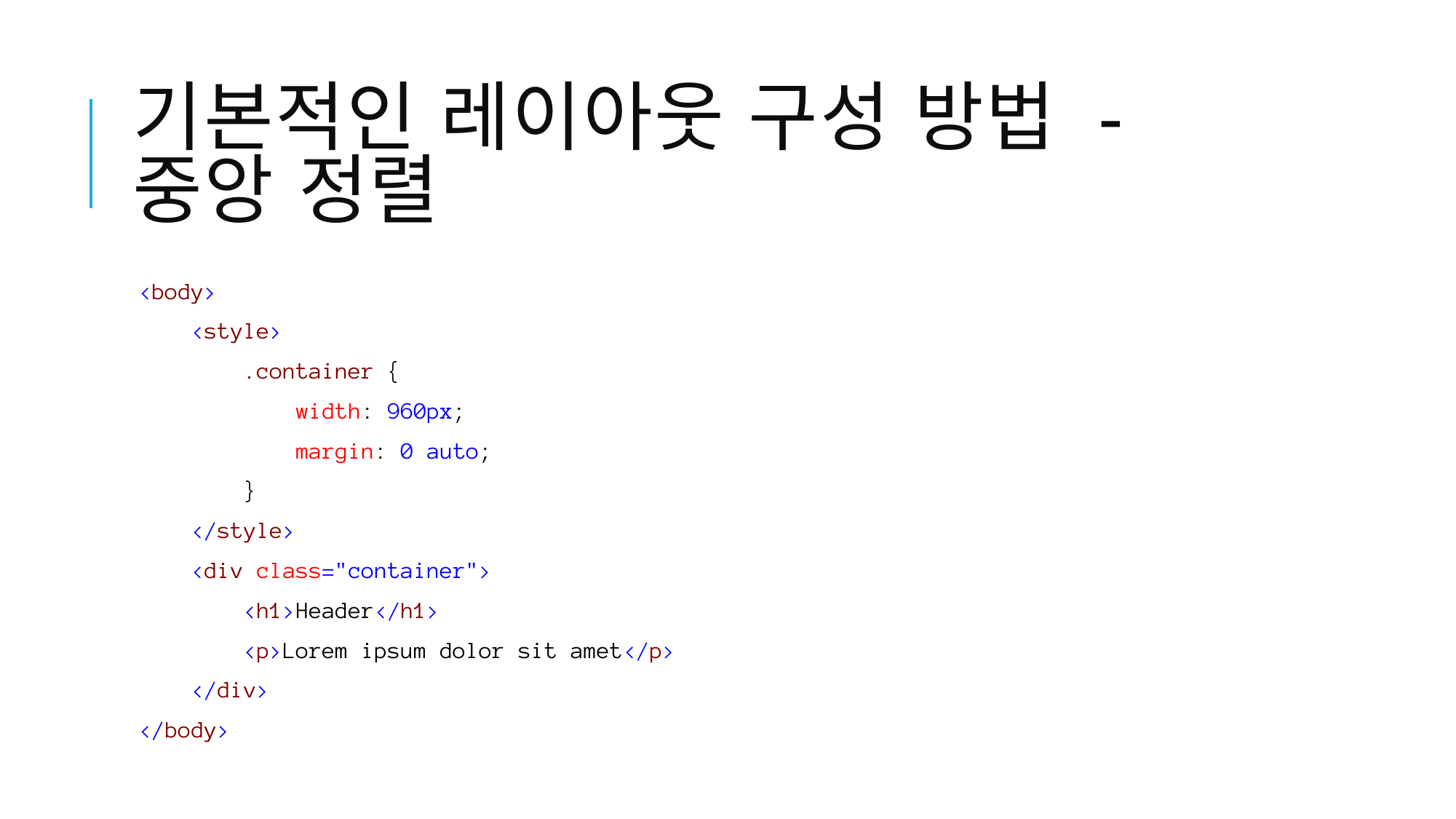

# 기본적인 레이아웃 구성 방법 - 중앙 정렬
<body>
    <style>
        .container {
            width: 960px;
            margin: 0 auto;
        }
    </style>
    <div class="container">
        <h1>Header</h1>
        <p>Lorem ipsum dolor sit amet</p>
    </div>
</body>